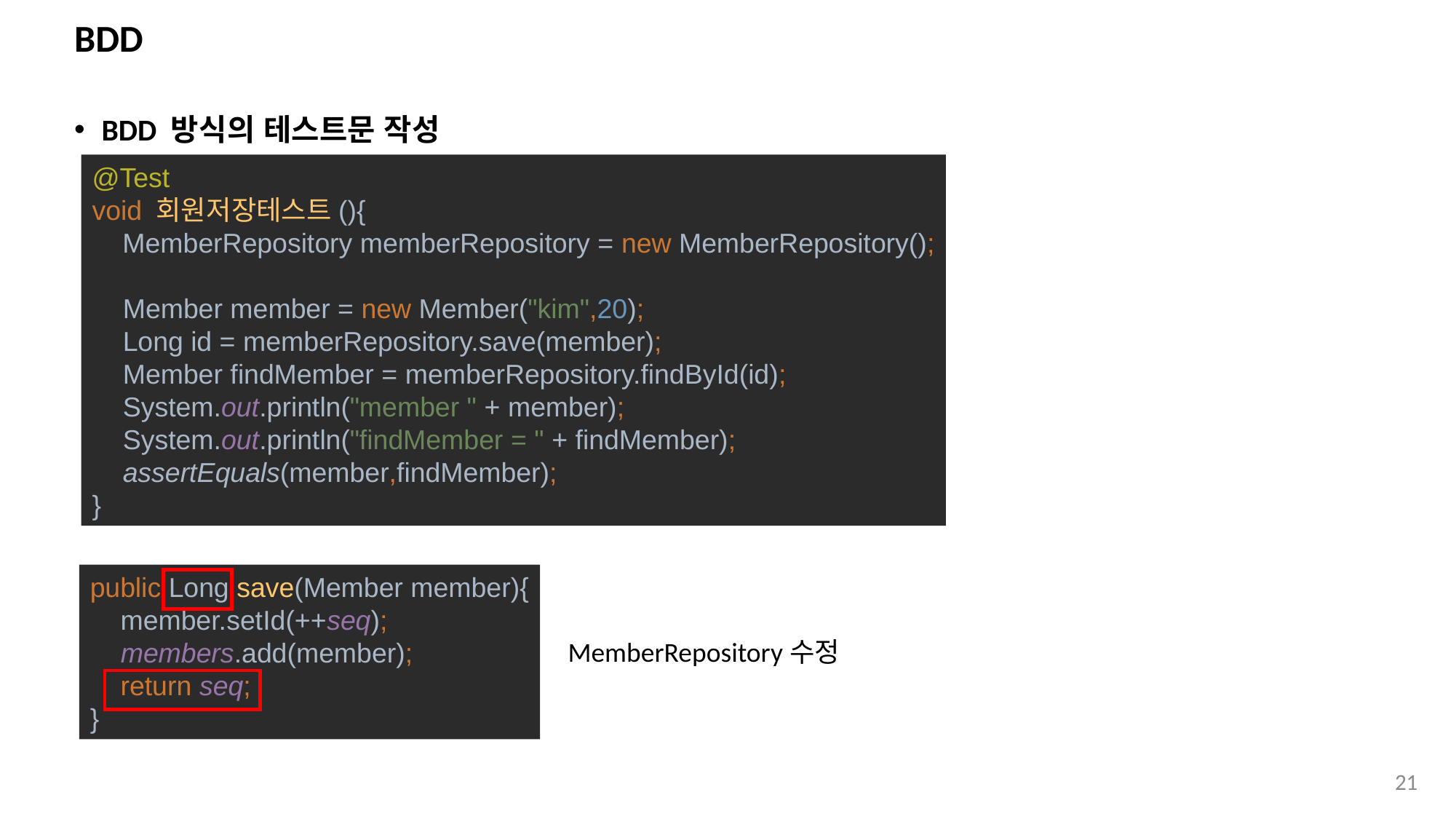

# BDD
BDD 방식의 테스트문 작성

@Test
void 회원저장테스트(){
    MemberRepository memberRepository = new MemberRepository();
    Member member = new Member("kim",20);
    Long id = memberRepository.save(member);
    Member findMember = memberRepository.findById(id);
    System.out.println("member " + member);
    System.out.println("findMember = " + findMember);
    assertEquals(member,findMember);
}
public Long save(Member member){
    member.setId(++seq);
    members.add(member);
    return seq;
}

MemberRepository수정

21